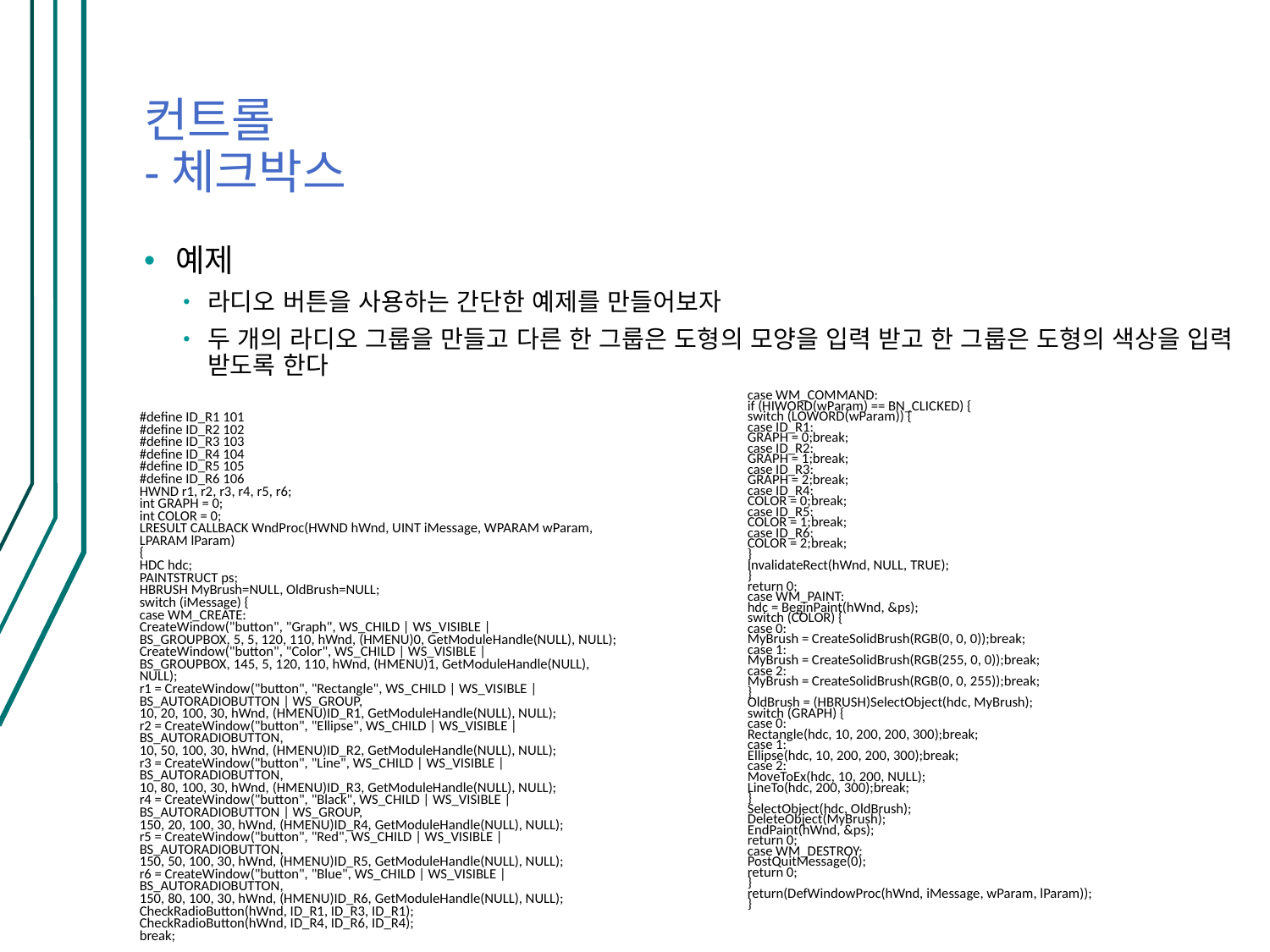

# 컨트롤 -체크박스
예제
라디오 버튼을 사용하는 간단한 예제를 만들어보자
두 개의 라디오 그룹을 만들고 다른 한 그룹은 도형의 모양을 입력 받고 한 그룹은 도형의 색상을 입력 받도록 한다
case WM_COMMAND:
if (HIWORD(wParam) == BN_CLICKED) {
switch (LOWORD(wParam)) {
case ID_R1:
GRAPH = 0;break;
case ID_R2:
GRAPH = 1;break;
case ID_R3:
GRAPH = 2;break;
case ID_R4:
COLOR = 0;break;
case ID_R5:
COLOR = 1;break;
case ID_R6:
COLOR = 2;break;
}
InvalidateRect(hWnd, NULL, TRUE);
}
return 0;
case WM_PAINT:
hdc = BeginPaint(hWnd, &ps);
switch (COLOR) {
case 0:
MyBrush = CreateSolidBrush(RGB(0, 0, 0));break;
case 1:
MyBrush = CreateSolidBrush(RGB(255, 0, 0));break;
case 2:
MyBrush = CreateSolidBrush(RGB(0, 0, 255));break;
}
OldBrush = (HBRUSH)SelectObject(hdc, MyBrush);
switch (GRAPH) {
case 0:
Rectangle(hdc, 10, 200, 200, 300);break;
case 1:
Ellipse(hdc, 10, 200, 200, 300);break;
case 2:
MoveToEx(hdc, 10, 200, NULL);
LineTo(hdc, 200, 300);break;
}
SelectObject(hdc, OldBrush);
DeleteObject(MyBrush);
EndPaint(hWnd, &ps);
return 0;
case WM_DESTROY:
PostQuitMessage(0);
return 0;
}
return(DefWindowProc(hWnd, iMessage, wParam, lParam));
}
#define ID_R1 101
#define ID_R2 102
#define ID_R3 103
#define ID_R4 104
#define ID_R5 105
#define ID_R6 106
HWND r1, r2, r3, r4, r5, r6;
int GRAPH = 0;
int COLOR = 0;
LRESULT CALLBACK WndProc(HWND hWnd, UINT iMessage, WPARAM wParam, LPARAM lParam)
{
HDC hdc;
PAINTSTRUCT ps;
HBRUSH MyBrush=NULL, OldBrush=NULL;
switch (iMessage) {
case WM_CREATE:
CreateWindow("button", "Graph", WS_CHILD | WS_VISIBLE |
BS_GROUPBOX, 5, 5, 120, 110, hWnd, (HMENU)0, GetModuleHandle(NULL), NULL);
CreateWindow("button", "Color", WS_CHILD | WS_VISIBLE |
BS_GROUPBOX, 145, 5, 120, 110, hWnd, (HMENU)1, GetModuleHandle(NULL), NULL);
r1 = CreateWindow("button", "Rectangle", WS_CHILD | WS_VISIBLE |
BS_AUTORADIOBUTTON | WS_GROUP,
10, 20, 100, 30, hWnd, (HMENU)ID_R1, GetModuleHandle(NULL), NULL);
r2 = CreateWindow("button", "Ellipse", WS_CHILD | WS_VISIBLE |
BS_AUTORADIOBUTTON,
10, 50, 100, 30, hWnd, (HMENU)ID_R2, GetModuleHandle(NULL), NULL);
r3 = CreateWindow("button", "Line", WS_CHILD | WS_VISIBLE |
BS_AUTORADIOBUTTON,
10, 80, 100, 30, hWnd, (HMENU)ID_R3, GetModuleHandle(NULL), NULL);
r4 = CreateWindow("button", "Black", WS_CHILD | WS_VISIBLE |
BS_AUTORADIOBUTTON | WS_GROUP,
150, 20, 100, 30, hWnd, (HMENU)ID_R4, GetModuleHandle(NULL), NULL);
r5 = CreateWindow("button", "Red", WS_CHILD | WS_VISIBLE |
BS_AUTORADIOBUTTON,
150, 50, 100, 30, hWnd, (HMENU)ID_R5, GetModuleHandle(NULL), NULL);
r6 = CreateWindow("button", "Blue", WS_CHILD | WS_VISIBLE |
BS_AUTORADIOBUTTON,
150, 80, 100, 30, hWnd, (HMENU)ID_R6, GetModuleHandle(NULL), NULL);
CheckRadioButton(hWnd, ID_R1, ID_R3, ID_R1);
CheckRadioButton(hWnd, ID_R4, ID_R6, ID_R4);
break;